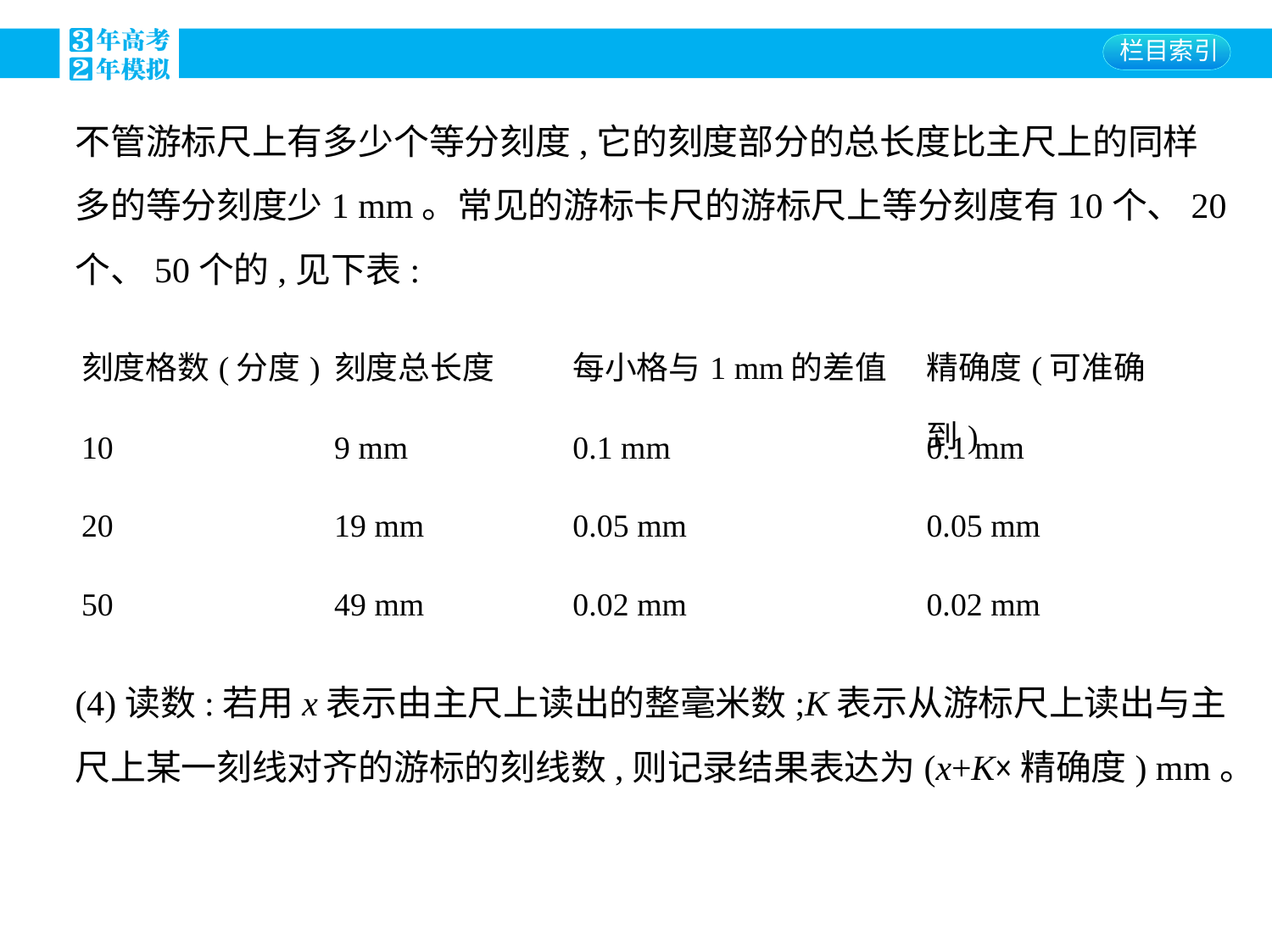

不管游标尺上有多少个等分刻度,它的刻度部分的总长度比主尺上的同样
多的等分刻度少1 mm。常见的游标卡尺的游标尺上等分刻度有10个、20
个、50个的,见下表:
| 刻度格数(分度) | 刻度总长度 | 每小格与1 mm的差值 | 精确度(可准确到) |
| --- | --- | --- | --- |
| 10 | 9 mm | 0.1 mm | 0.1 mm |
| 20 | 19 mm | 0.05 mm | 0.05 mm |
| 50 | 49 mm | 0.02 mm | 0.02 mm |
(4)读数:若用x表示由主尺上读出的整毫米数;K表示从游标尺上读出与主
尺上某一刻线对齐的游标的刻线数,则记录结果表达为(x+K×精确度) mm。